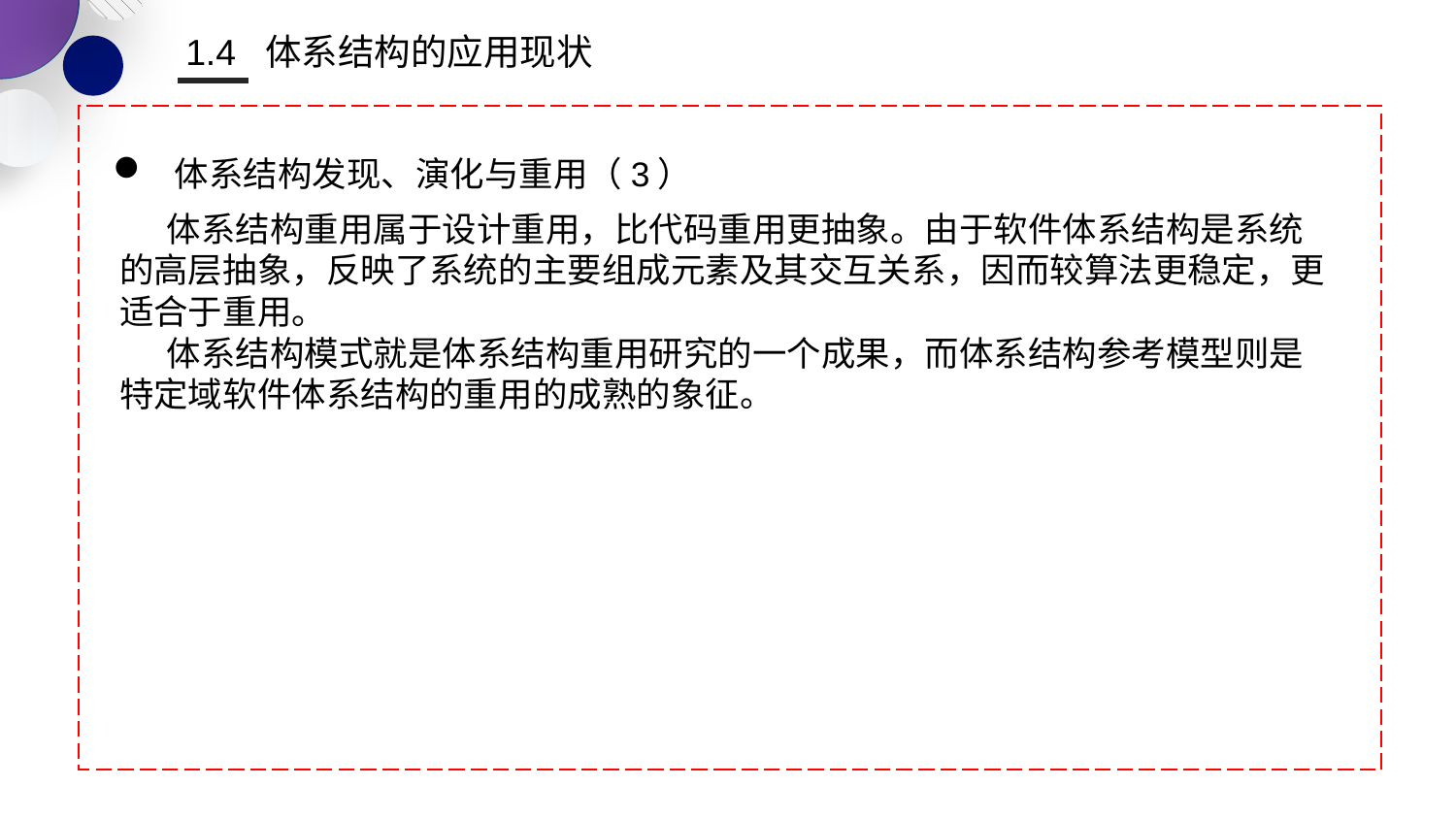

1.4  体系结构的应用现状

  体系结构发现、演化与重用（3）
     体系结构重用属于设计重用，比代码重用更抽象。由于软件体系结构是系统的高层抽象，反映了系统的主要组成元素及其交互关系，因而较算法更稳定，更适合于重用。
     体系结构模式就是体系结构重用研究的一个成果，而体系结构参考模型则是特定域软件体系结构的重用的成熟的象征。